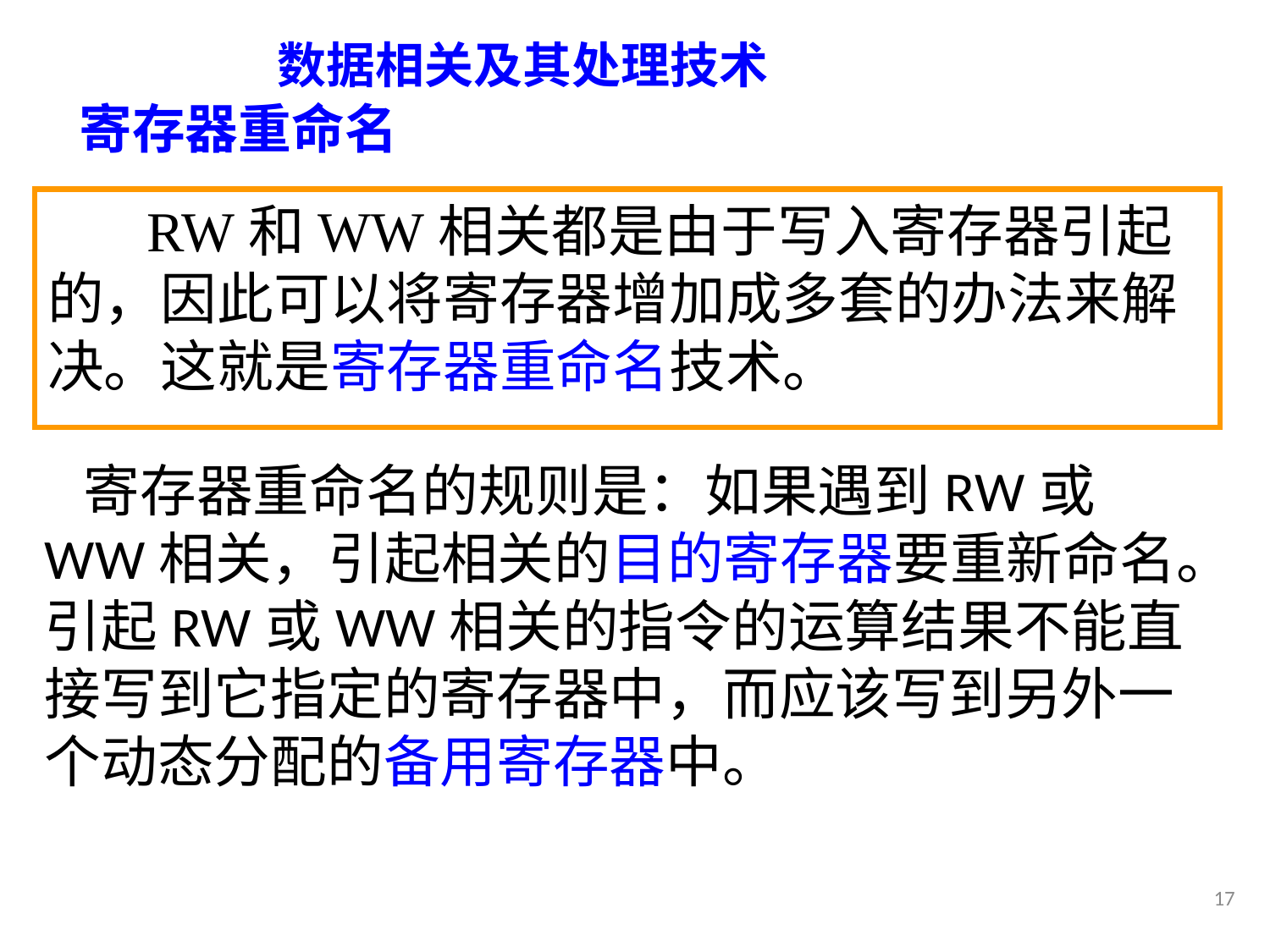

# 数据相关及其处理技术
 寄存器重命名
       RW和WW相关都是由于写入寄存器引起的，因此可以将寄存器增加成多套的办法来解决。这就是寄存器重命名技术。
  寄存器重命名的规则是：如果遇到RW或WW相关，引起相关的目的寄存器要重新命名。引起RW或WW相关的指令的运算结果不能直接写到它指定的寄存器中，而应该写到另外一个动态分配的备用寄存器中。
17